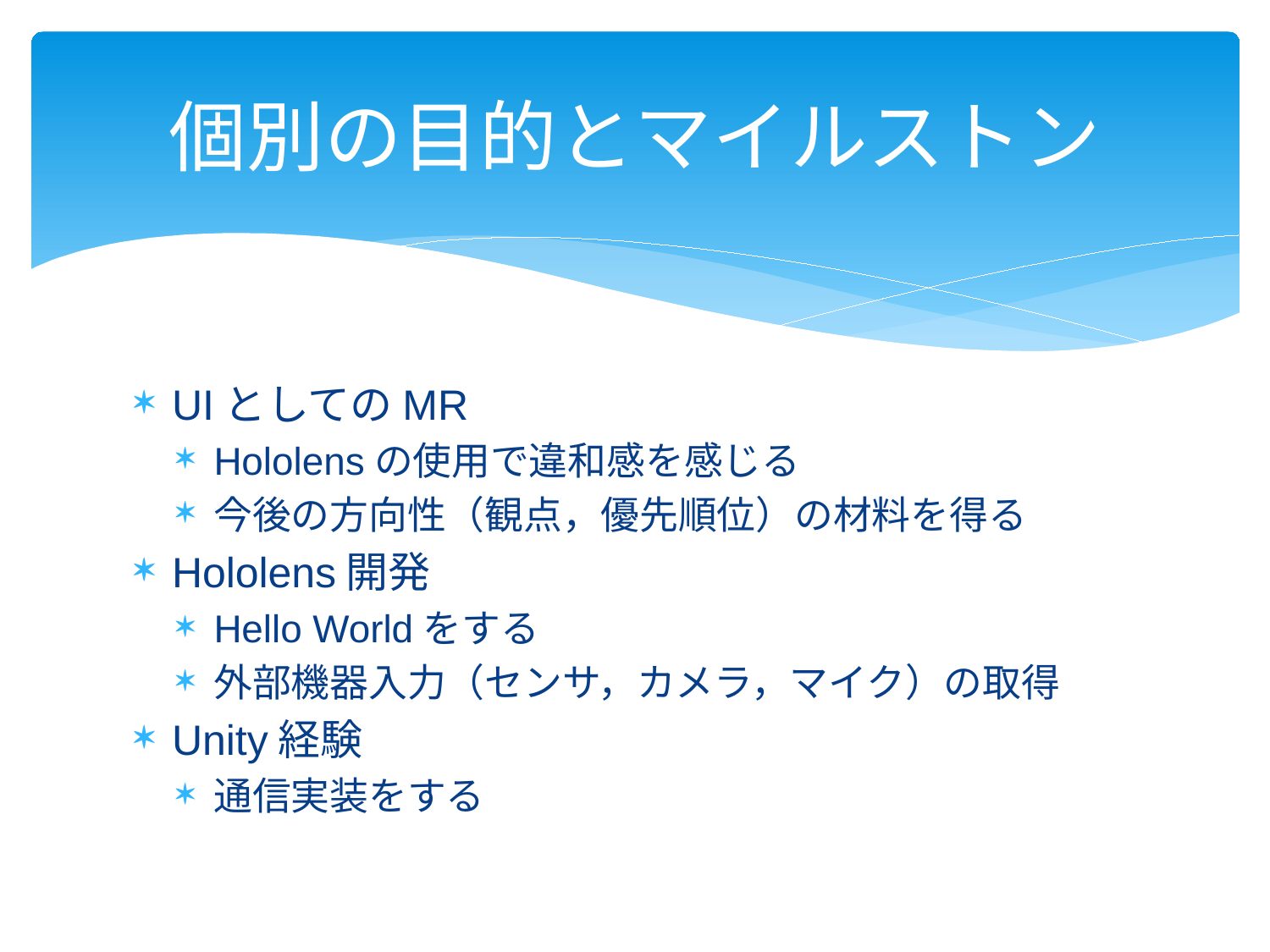

# 個別の目的とマイルストン
UIとしてのMR
Hololensの使用で違和感を感じる
今後の方向性（観点，優先順位）の材料を得る
Hololens開発
Hello Worldをする
外部機器入力（センサ，カメラ，マイク）の取得
Unity経験
通信実装をする